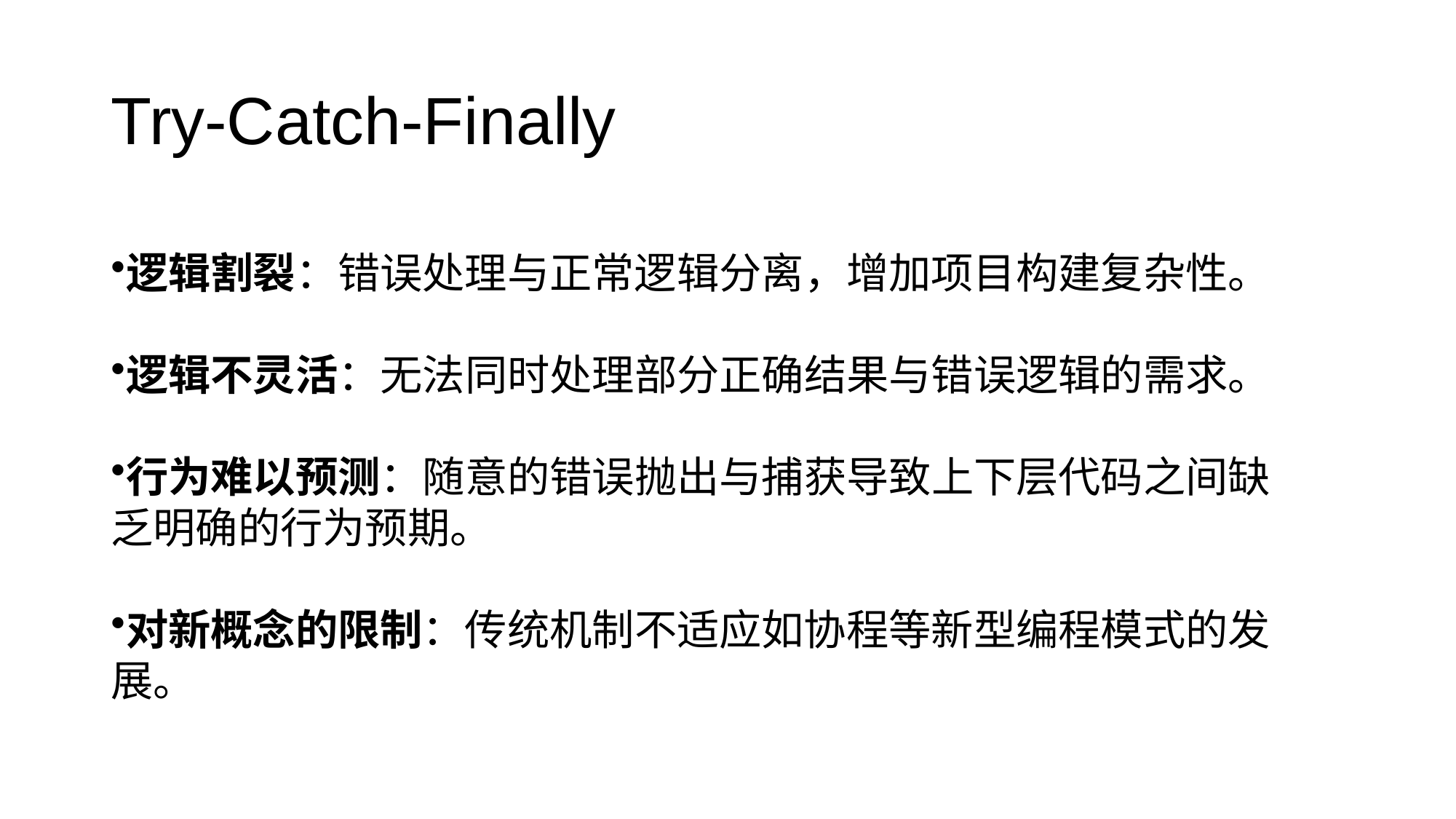

# Try-Catch-Finally
逻辑割裂：错误处理与正常逻辑分离，增加项目构建复杂性。

逻辑不灵活：无法同时处理部分正确结果与错误逻辑的需求。

行为难以预测：随意的错误抛出与捕获导致上下层代码之间缺
乏明确的行为预期。

对新概念的限制：传统机制不适应如协程等新型编程模式的发展。